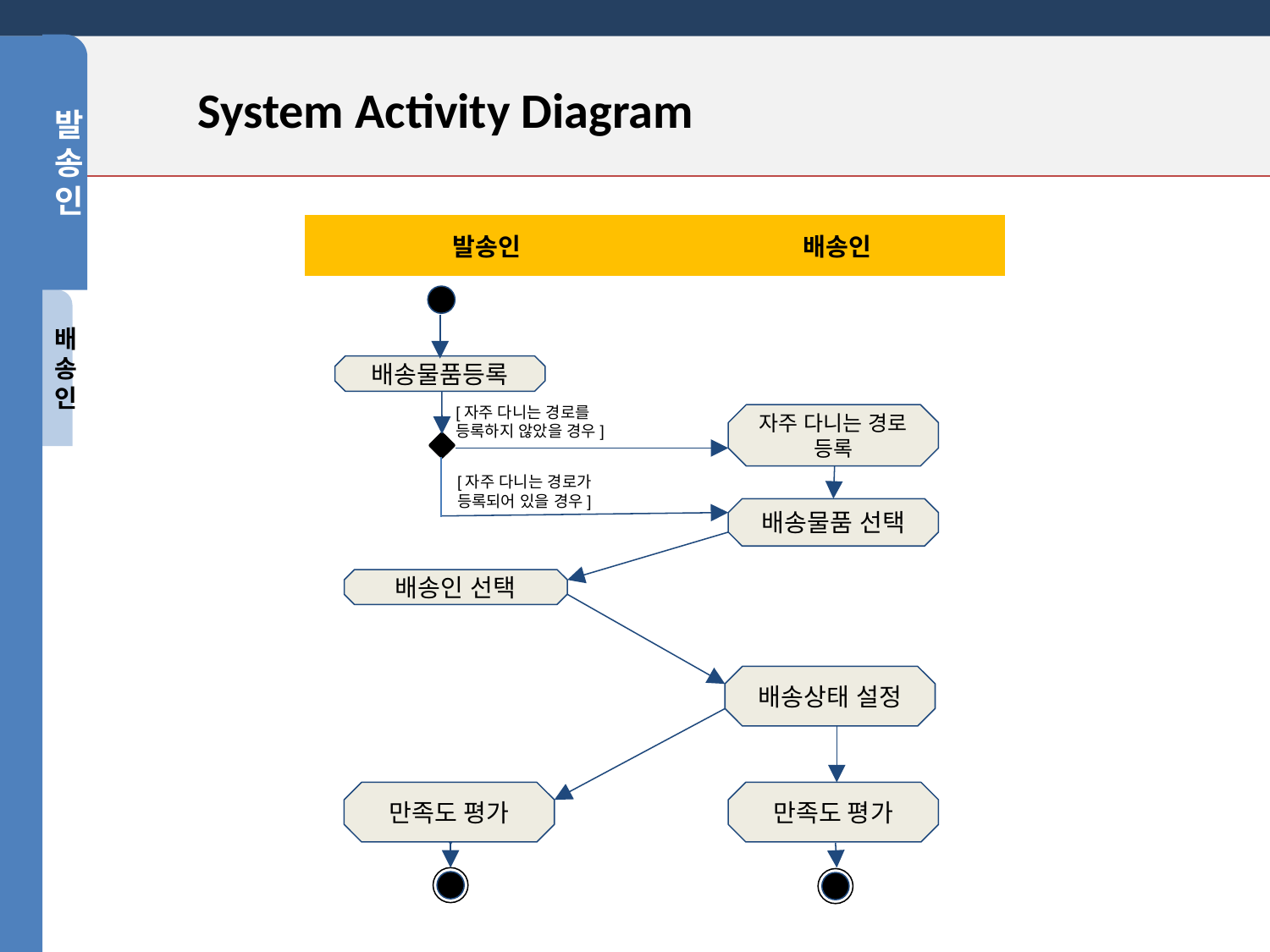

발송인

System Activity Diagram
| 발송인 | 배송인 |
| --- | --- |
|  |  |

배송인
배송물품등록
[자주 다니는 경로를
등록하지 않았을 경우]
자주 다니는 경로 등록

[자주 다니는 경로가 등록되어 있을 경우]
배송물품 선택
배송인 선택
배송상태 설정
만족도 평가
만족도 평가